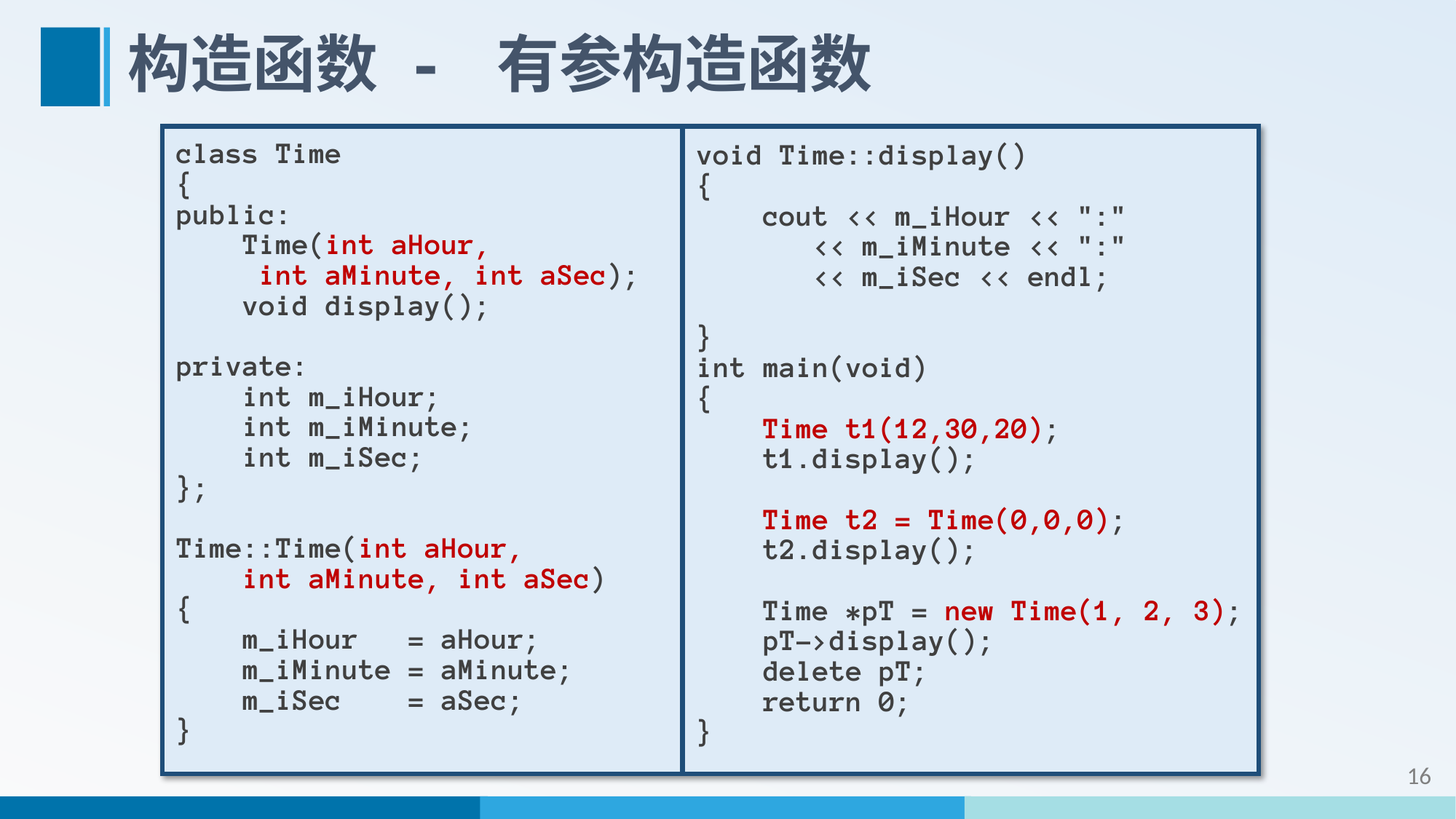

# 构造函数 - 有参构造函数

class Time
{
public:
    Time(int aHour,
     int aMinute, int aSec);
    void display();

private:
    int m_iHour;
    int m_iMinute;
    int m_iSec;
};

Time::Time(int aHour,
    int aMinute, int aSec)
{
    m_iHour   = aHour;
    m_iMinute = aMinute;
    m_iSec    = aSec;
}
void Time::display()
{
    cout << m_iHour << ":"
       << m_iMinute << ":"
       << m_iSec << endl;

}
int main(void)
{
    Time t1(12,30,20);
    t1.display();

    Time t2 = Time(0,0,0);
    t2.display();
    Time *pT = new Time(1, 2, 3);
    pT->display();
    delete pT;
    return 0;
}